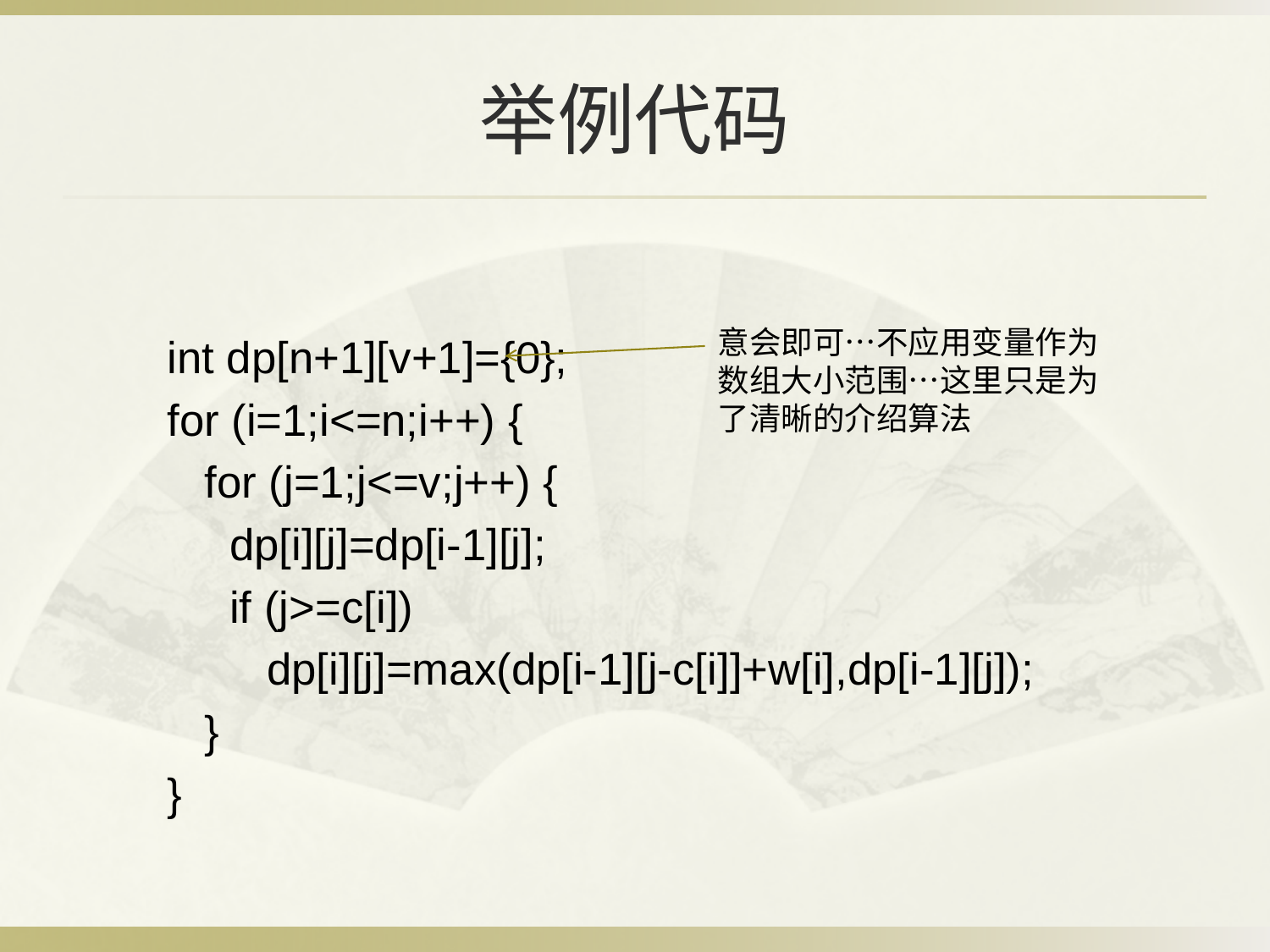

# 举例代码
意会即可…不应用变量作为数组大小范围…这里只是为了清晰的介绍算法
int dp[n+1][v+1]={0};
for (i=1;i<=n;i++) {
   for (j=1;j<=v;j++) {
     dp[i][j]=dp[i-1][j];
     if (j>=c[i])
        dp[i][j]=max(dp[i-1][j-c[i]]+w[i],dp[i-1][j]);
   }
}